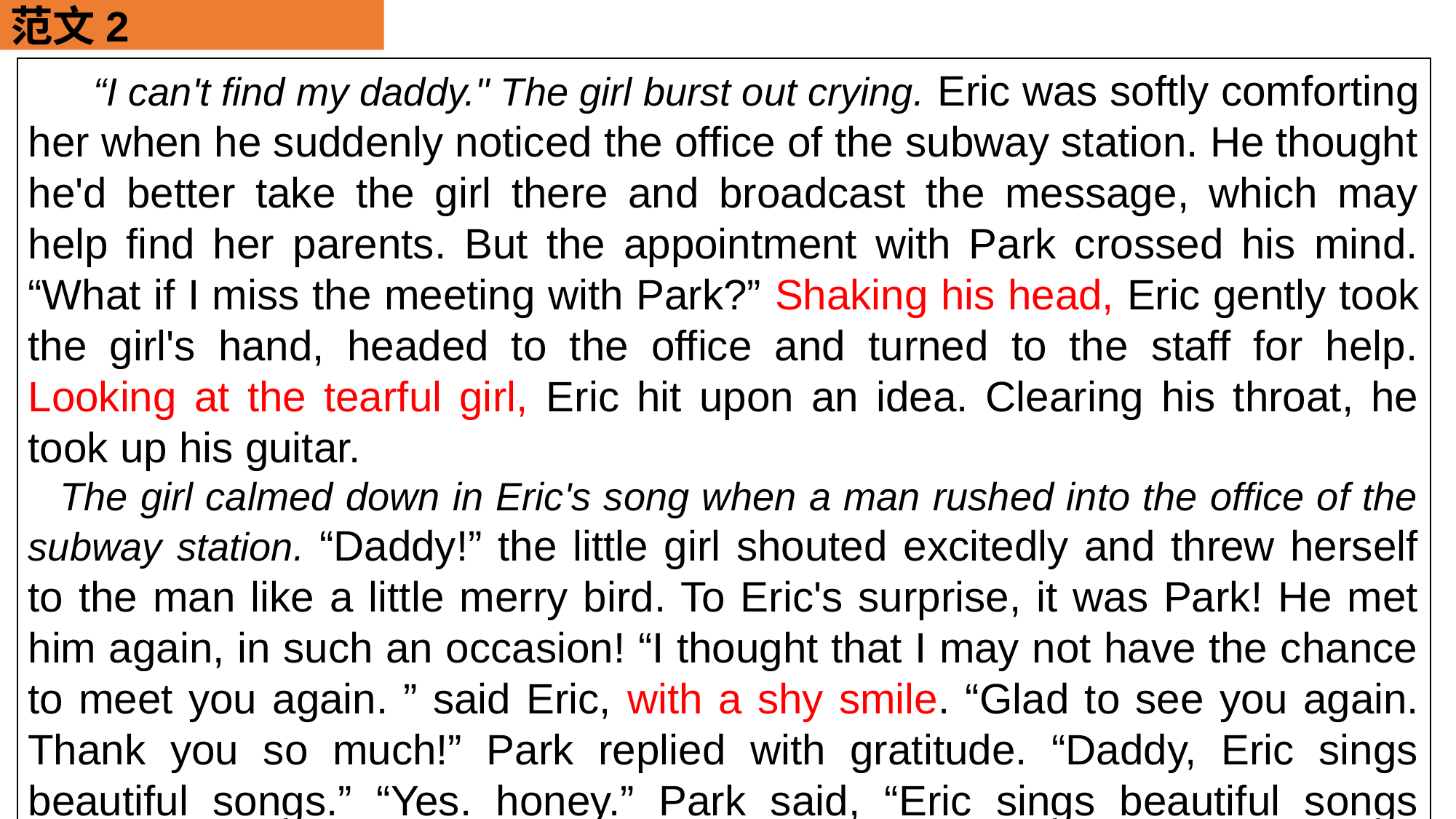

范文2
   “I can't find my daddy." The girl burst out crying. Eric was softly comforting her when he suddenly noticed the office of the subway station. He thought he'd better take the girl there and broadcast the message, which may help find her parents. But the appointment with Park crossed his mind. “What if I miss the meeting with Park?” Shaking his head, Eric gently took the girl's hand, headed to the office and turned to the staff for help. Looking at the tearful girl, Eric hit upon an idea. Clearing his throat, he took up his guitar.
The girl calmed down in Eric's song when a man rushed into the office of the subway station. “Daddy!” the little girl shouted excitedly and threw herself to the man like a little merry bird. To Eric's surprise, it was Park! He met him again, in such an occasion! “I thought that I may not have the chance to meet you again. ” said Eric, with a shy smile. “Glad to see you again. Thank you so much!” Park replied with gratitude. “Daddy, Eric sings beautiful songs.” “Yes. honey.” Park said, “Eric sings beautiful songs because he has a beautiful heart. "